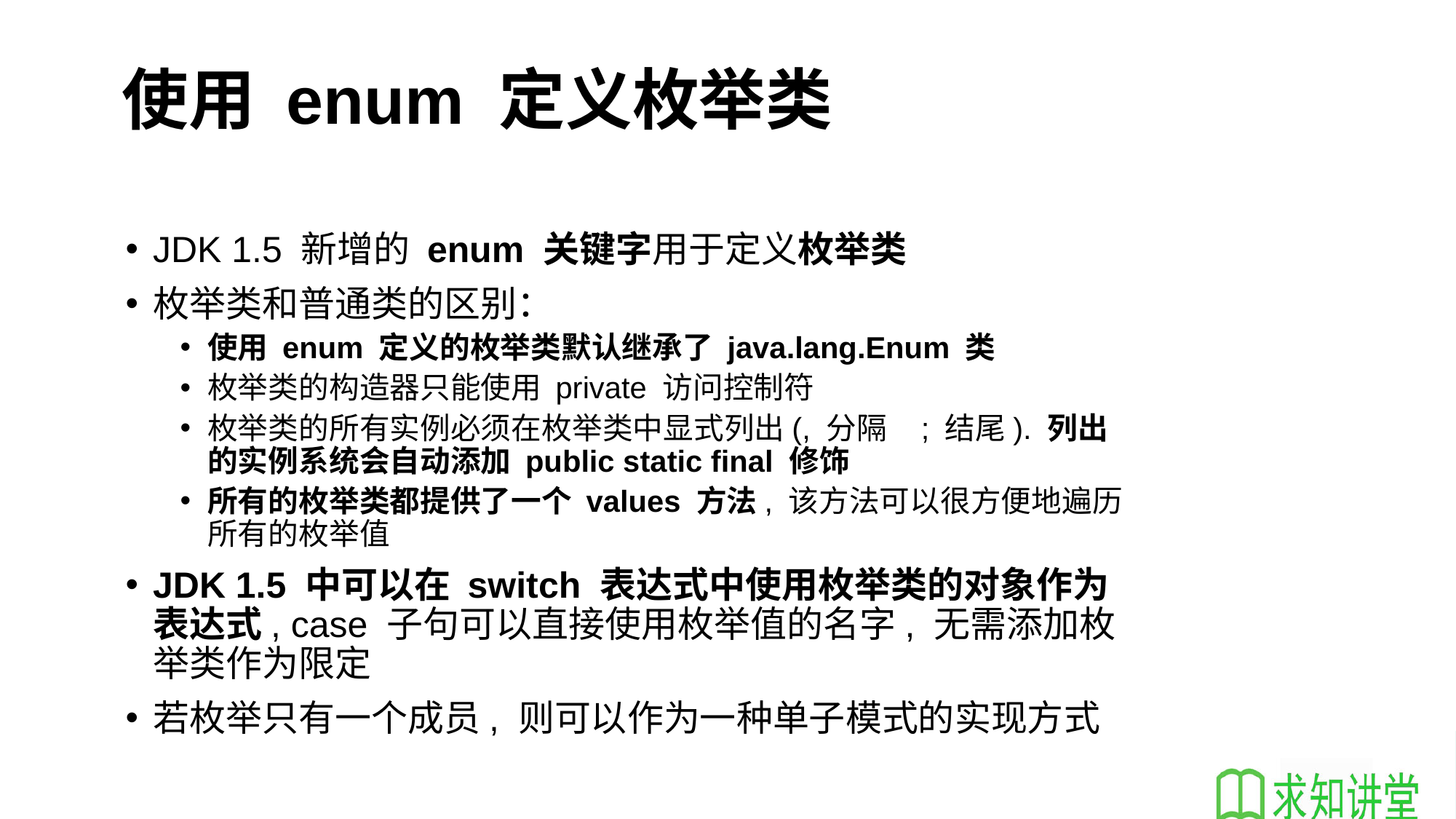

# 使用 enum 定义枚举类
JDK 1.5 新增的 enum 关键字用于定义枚举类
枚举类和普通类的区别：
使用 enum 定义的枚举类默认继承了 java.lang.Enum 类
枚举类的构造器只能使用 private 访问控制符
枚举类的所有实例必须在枚举类中显式列出(, 分隔    ; 结尾). 列出的实例系统会自动添加 public static final 修饰
所有的枚举类都提供了一个 values 方法, 该方法可以很方便地遍历所有的枚举值
JDK 1.5 中可以在 switch 表达式中使用枚举类的对象作为表达式, case 子句可以直接使用枚举值的名字, 无需添加枚举类作为限定
若枚举只有一个成员, 则可以作为一种单子模式的实现方式